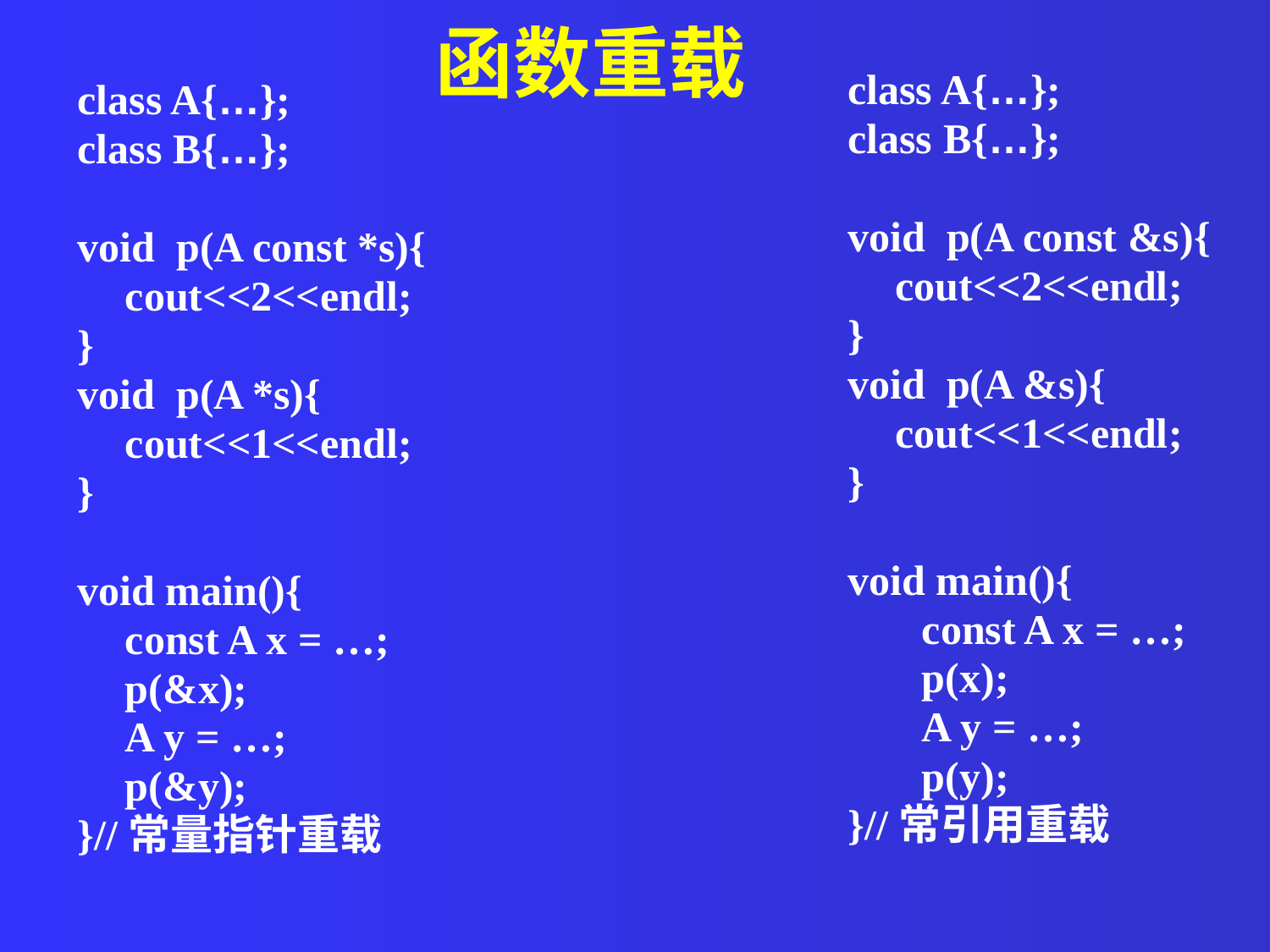

函数重载
class A{…};
class B{…};

void  p(A const &s){
  	cout<<2<<endl;
}
void  p(A &s){
  	cout<<1<<endl;
}

void main(){
 const A x = …;
 p(x);
 A y = …;
 p(y);
}//常引用重载

class A{…};
class B{…};

void  p(A const *s){
   	cout<<2<<endl;
}
void  p(A *s){
   	cout<<1<<endl;
}

void main(){
  	const A x = …;
  	p(&x);
  	A y = …;
  	p(&y);
}//常量指针重载